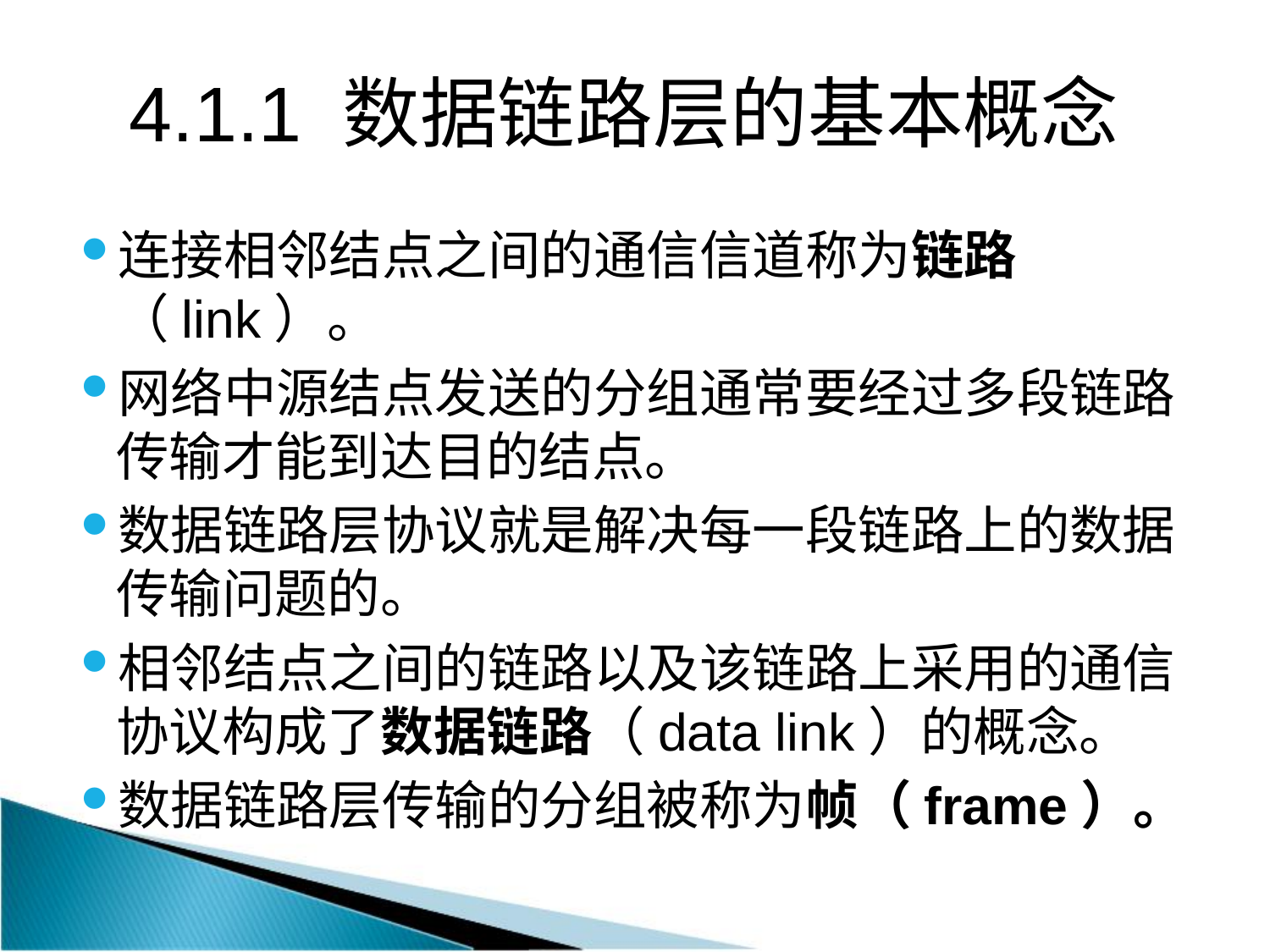

4.1.1 数据链路层的基本概念
连接相邻结点之间的通信信道称为链路（link）。
网络中源结点发送的分组通常要经过多段链路传输才能到达目的结点。
数据链路层协议就是解决每一段链路上的数据传输问题的。
相邻结点之间的链路以及该链路上采用的通信协议构成了数据链路（data link）的概念。
数据链路层传输的分组被称为帧（frame）。